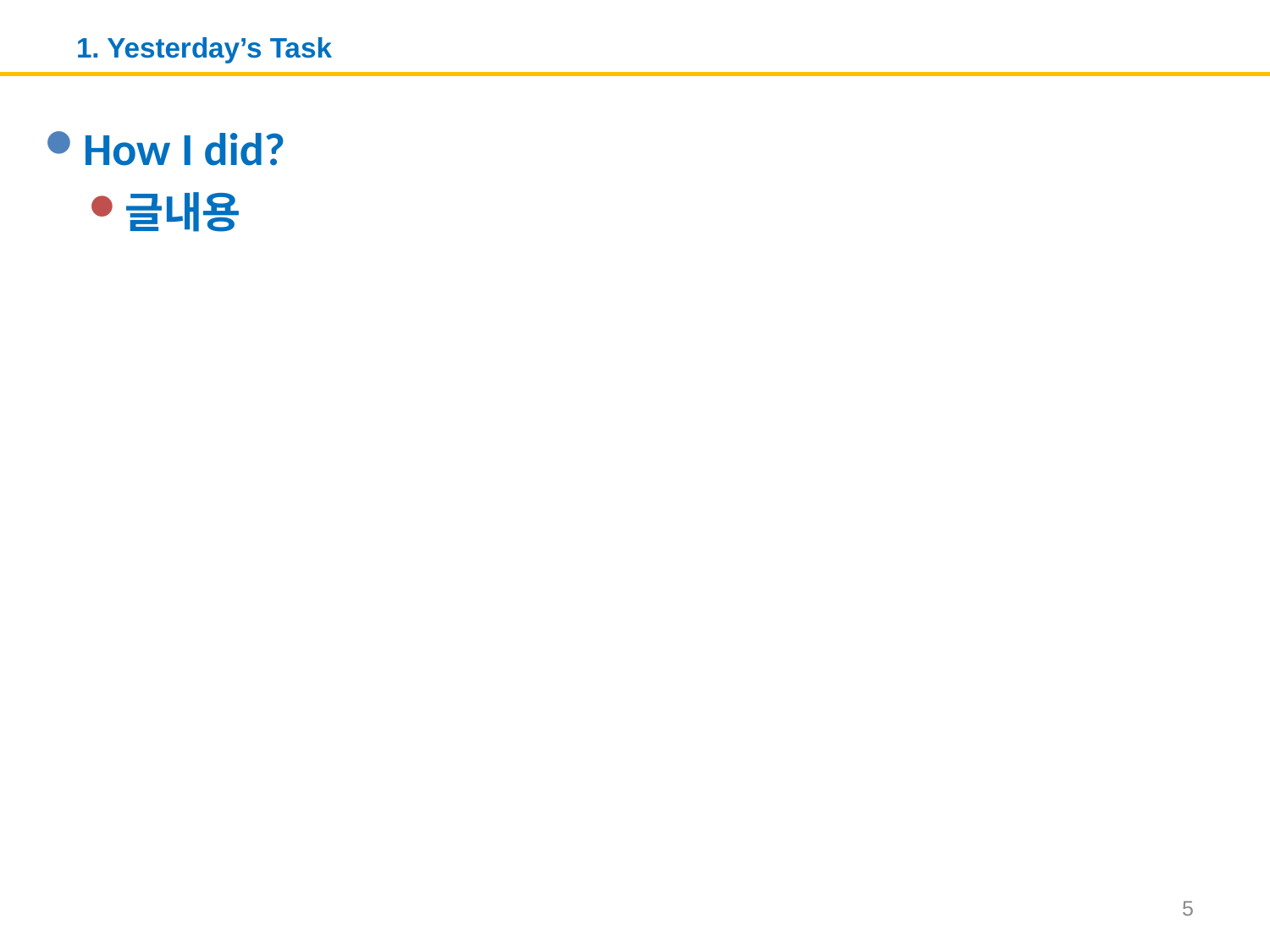

# 1. Yesterday’s Task
How I did?
글내용

5